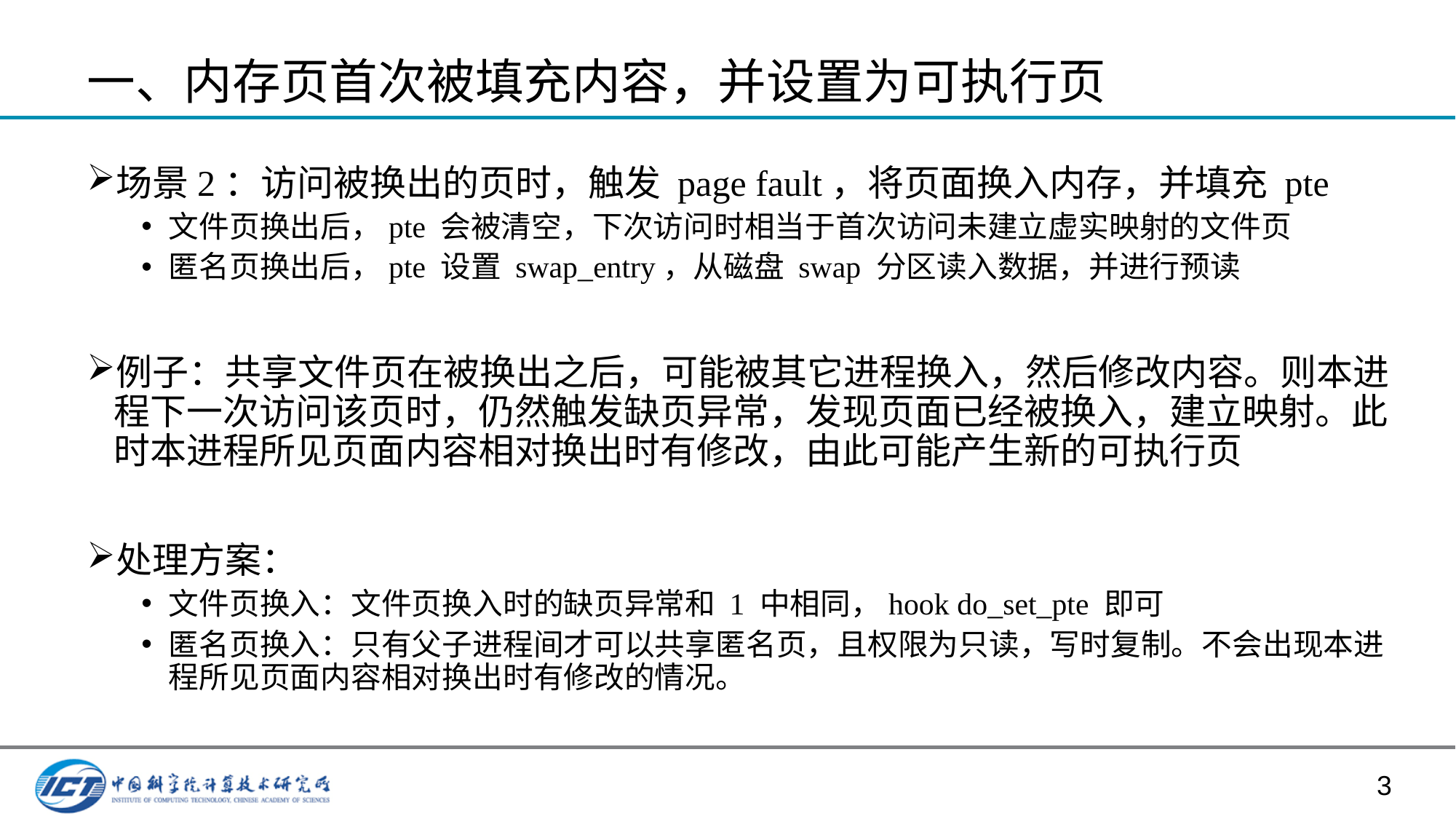

# 一、内存页首次被填充内容，并设置为可执行页
场景2：访问被换出的页时，触发 page fault，将页面换入内存，并填充 pte
文件页换出后，pte 会被清空，下次访问时相当于首次访问未建立虚实映射的文件页
匿名页换出后，pte 设置 swap_entry，从磁盘 swap 分区读入数据，并进行预读

例子：共享文件页在被换出之后，可能被其它进程换入，然后修改内容。则本进程下一次访问该页时，仍然触发缺页异常，发现页面已经被换入，建立映射。此时本进程所见页面内容相对换出时有修改，由此可能产生新的可执行页

处理方案：
文件页换入：文件页换入时的缺页异常和 1 中相同，hook do_set_pte 即可
匿名页换入：只有父子进程间才可以共享匿名页，且权限为只读，写时复制。不会出现本进程所见页面内容相对换出时有修改的情况。
3